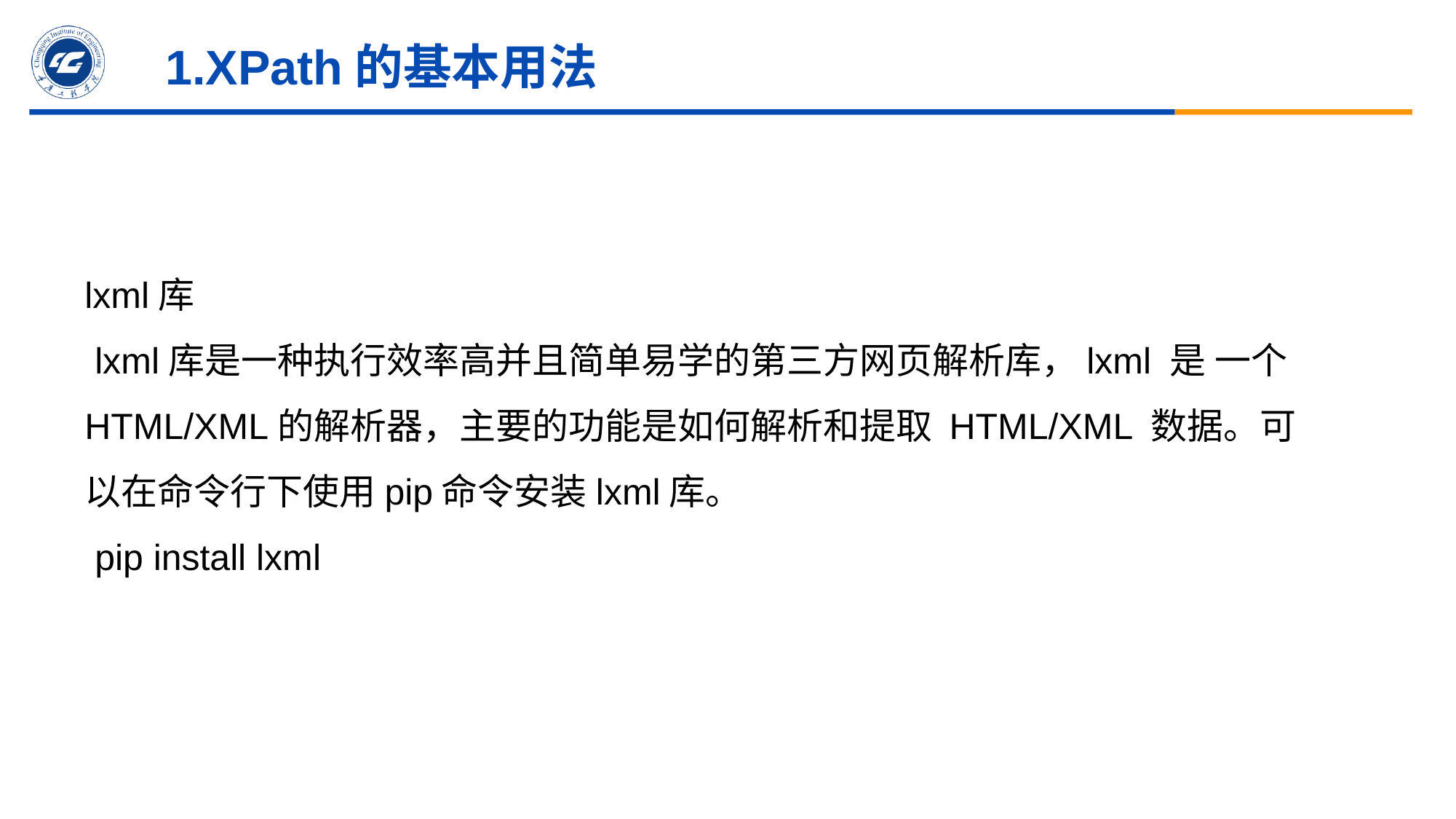

# 1.XPath的基本用法
lxml库
 lxml库是一种执行效率高并且简单易学的第三方网页解析库，lxml 是 一个HTML/XML的解析器，主要的功能是如何解析和提取 HTML/XML 数据。可以在命令行下使用pip命令安装lxml库。
 pip install lxml